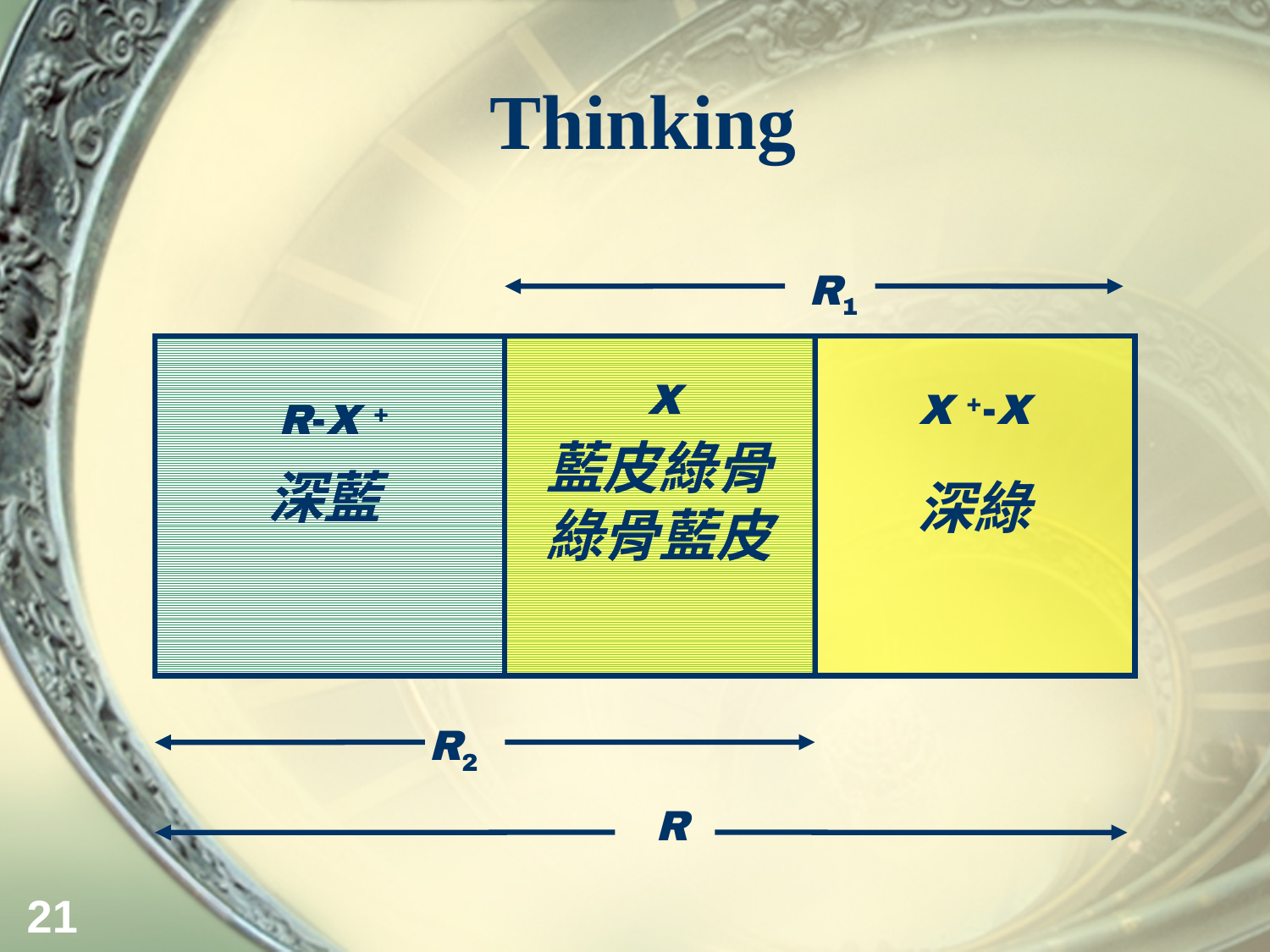

# Thinking
R1

X
X +-X
R-X +
藍皮綠骨
綠骨藍皮
深藍
深綠
R2

R

21